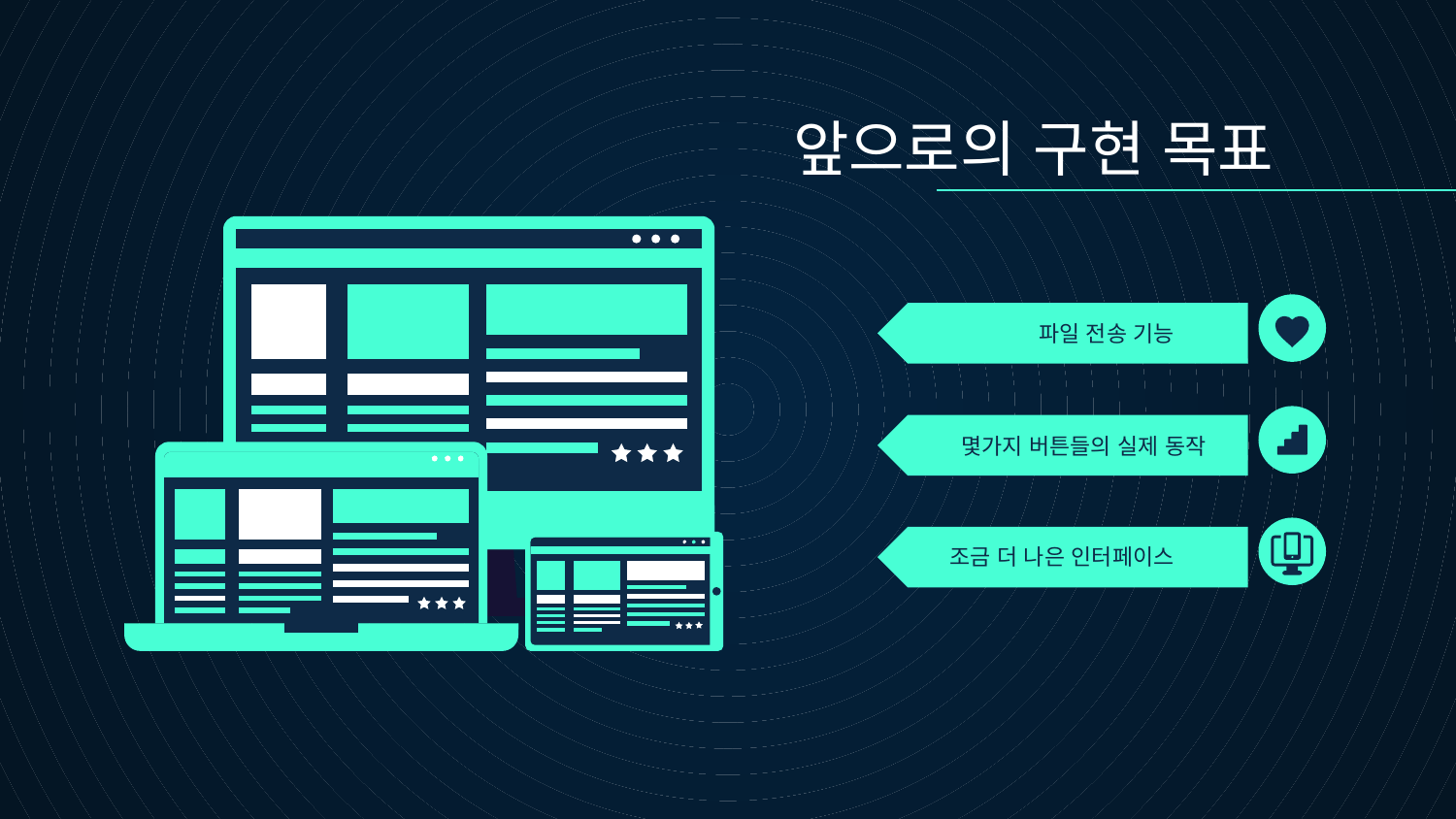

앞으로의 구현 목표

# 파일 전송 기능

몇가지 버튼들의 실제 동작

조금 더 나은 인터페이스